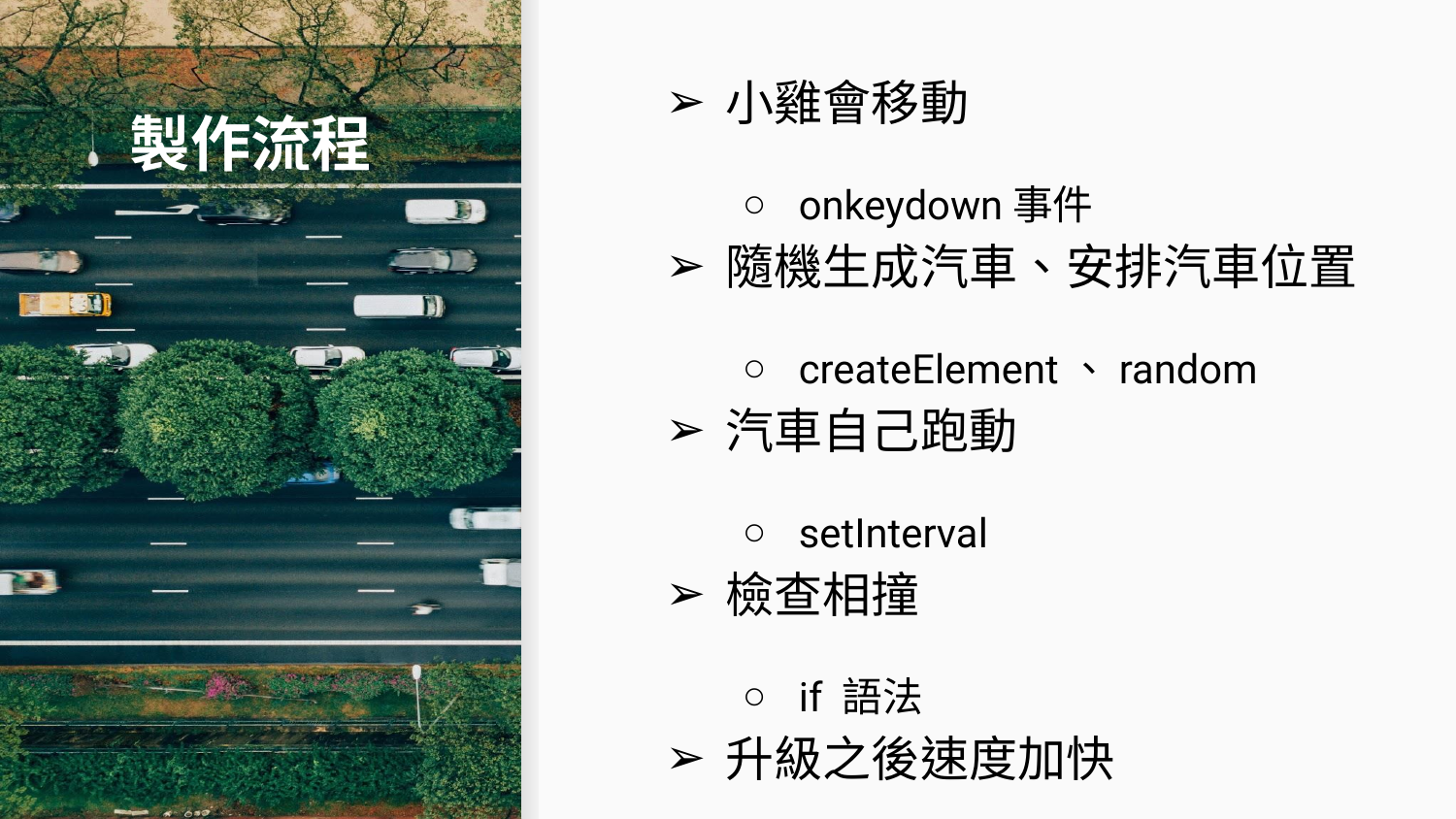

小雞會移動
onkeydown事件
隨機生成汽車、安排汽車位置
createElement、random
汽車自己跑動
setInterval
檢查相撞
if 語法
升級之後速度加快
# 製作流程